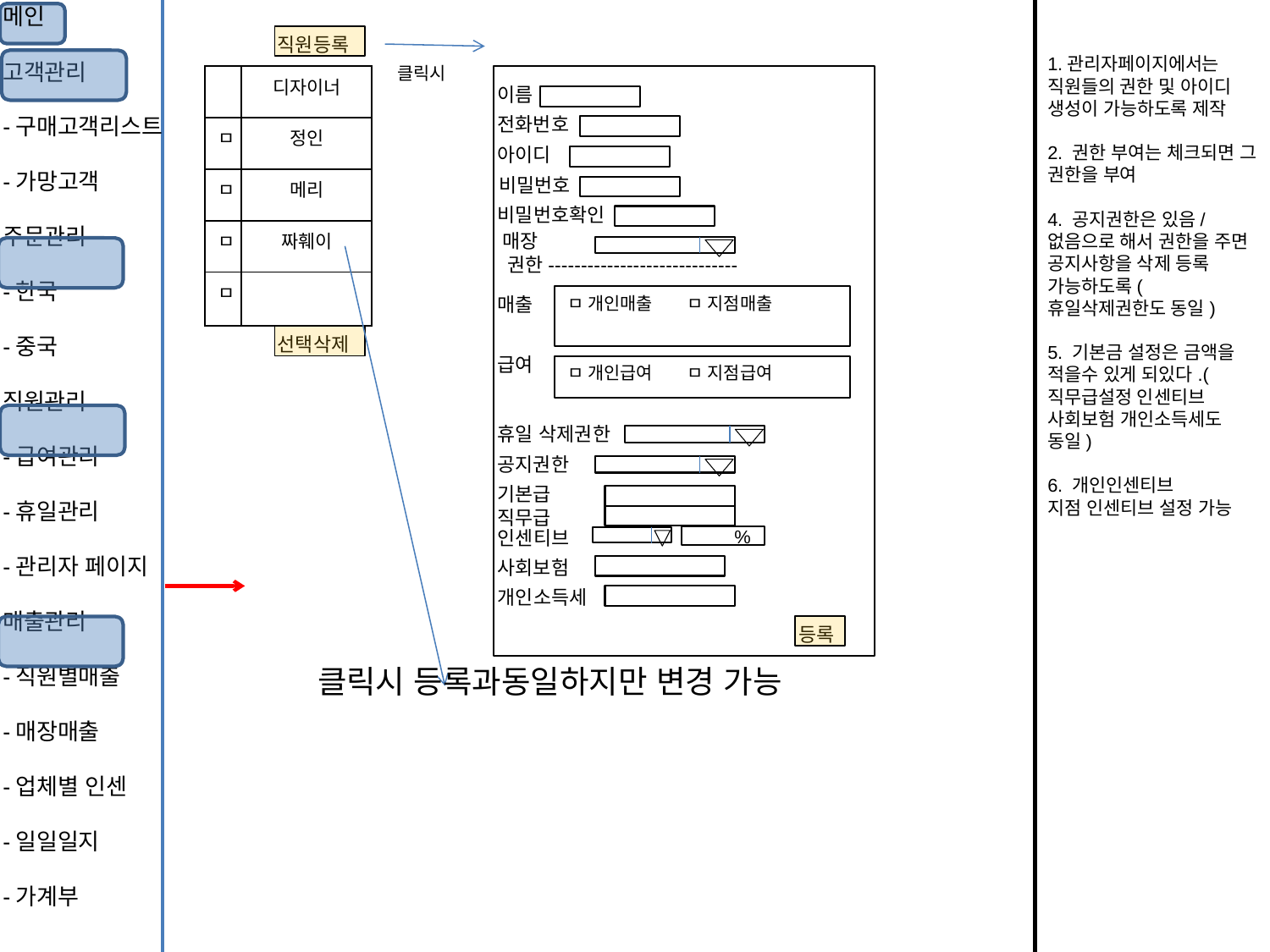

메인

고객관리

-구매고객리스트

-가망고객

주문관리

-한국

-중국

직원관리

-급여관리

-휴일관리

-관리자 페이지

매출관리

-직원별매출

-매장매출

-업체별 인센

-일일일지

-가계부

직원등록

1.관리자페이지에서는 직원들의 권한 및 아이디 생성이 가능하도록 제작

2. 권한 부여는 체크되면 그 권한을 부여

4. 공지권한은 있음/없음으로 해서 권한을 주면 공지사항을 삭제 등록 가능하도록(휴일삭제권한도 동일)

5. 기본금 설정은 금액을 적을수 있게 되있다.(직무급설정 인센티브 사회보험 개인소득세도 동일)

6. 개인인센티브
지점 인센티브 설정 가능
클릭시
|  | 디자이너 |
| --- | --- |
| ㅁ | 정인 |
| ㅁ | 메리 |
| ㅁ | 짜훼이 |
| ㅁ |  |

이름

전화번호

아이디

비밀번호

비밀번호확인

매장

권한-----------------------------
매출

ㅁ 개인매출       ㅁ 지점매출
선택삭제

급여

ㅁ 개인급여       ㅁ 지점급여
휴일 삭제권한

공지권한

기본급

직무급

%
인센티브

사회보험

개인소득세

등록

클릭시 등록과동일하지만 변경 가능